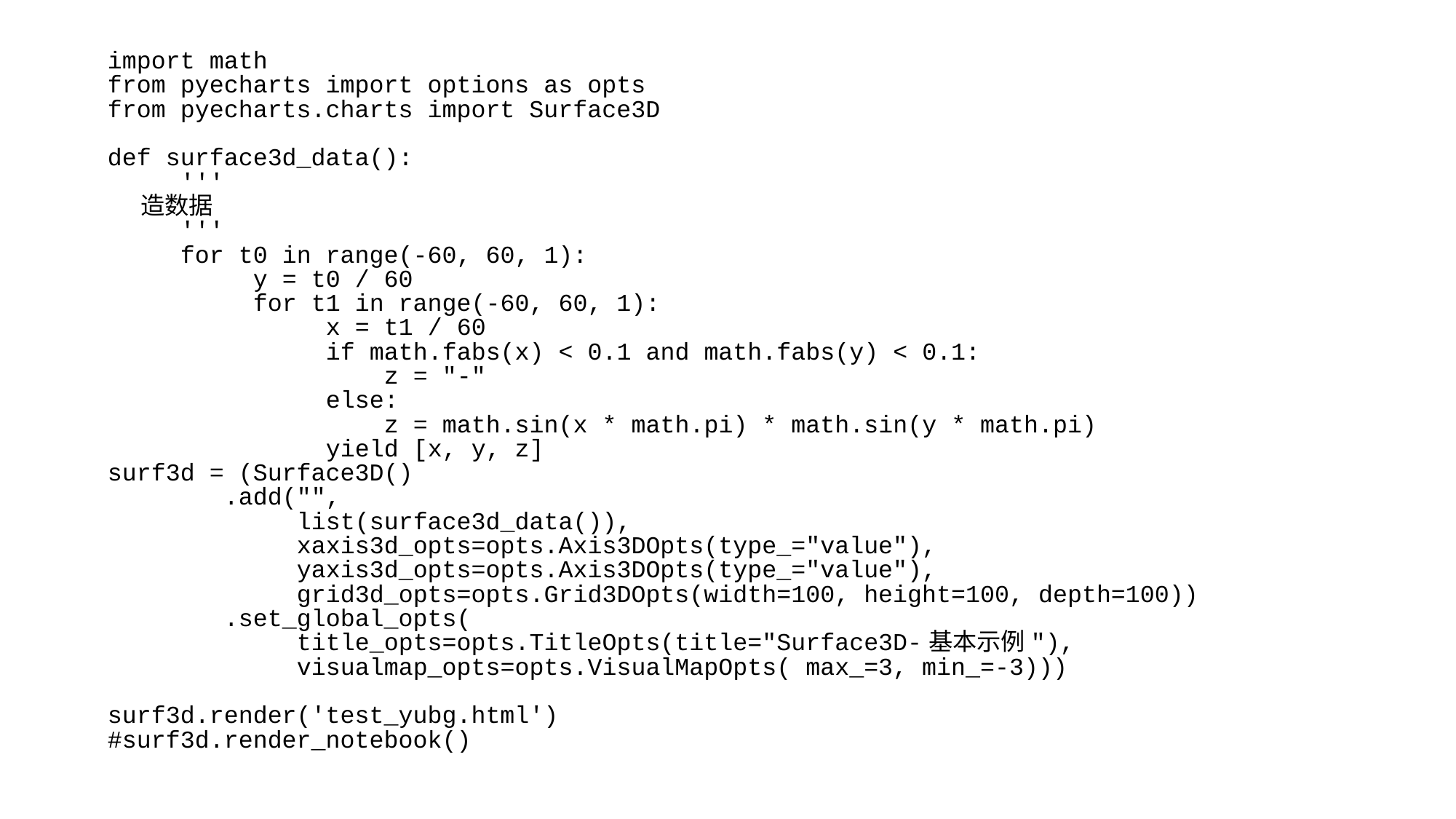

import math
from pyecharts import options as opts
from pyecharts.charts import Surface3D

def surface3d_data():
     '''
     造数据
     '''
     for t0 in range(-60, 60, 1):
          y = t0 / 60
          for t1 in range(-60, 60, 1):
               x = t1 / 60
               if math.fabs(x) < 0.1 and math.fabs(y) < 0.1:
                   z = "-"
               else:
                   z = math.sin(x * math.pi) * math.sin(y * math.pi)
               yield [x, y, z]
surf3d = (Surface3D()
        .add("",
             list(surface3d_data()),
             xaxis3d_opts=opts.Axis3DOpts(type_="value"),
             yaxis3d_opts=opts.Axis3DOpts(type_="value"),
             grid3d_opts=opts.Grid3DOpts(width=100, height=100, depth=100))
        .set_global_opts(
             title_opts=opts.TitleOpts(title="Surface3D-基本示例"),
             visualmap_opts=opts.VisualMapOpts( max_=3, min_=-3)))

surf3d.render('test_yubg.html')
#surf3d.render_notebook()